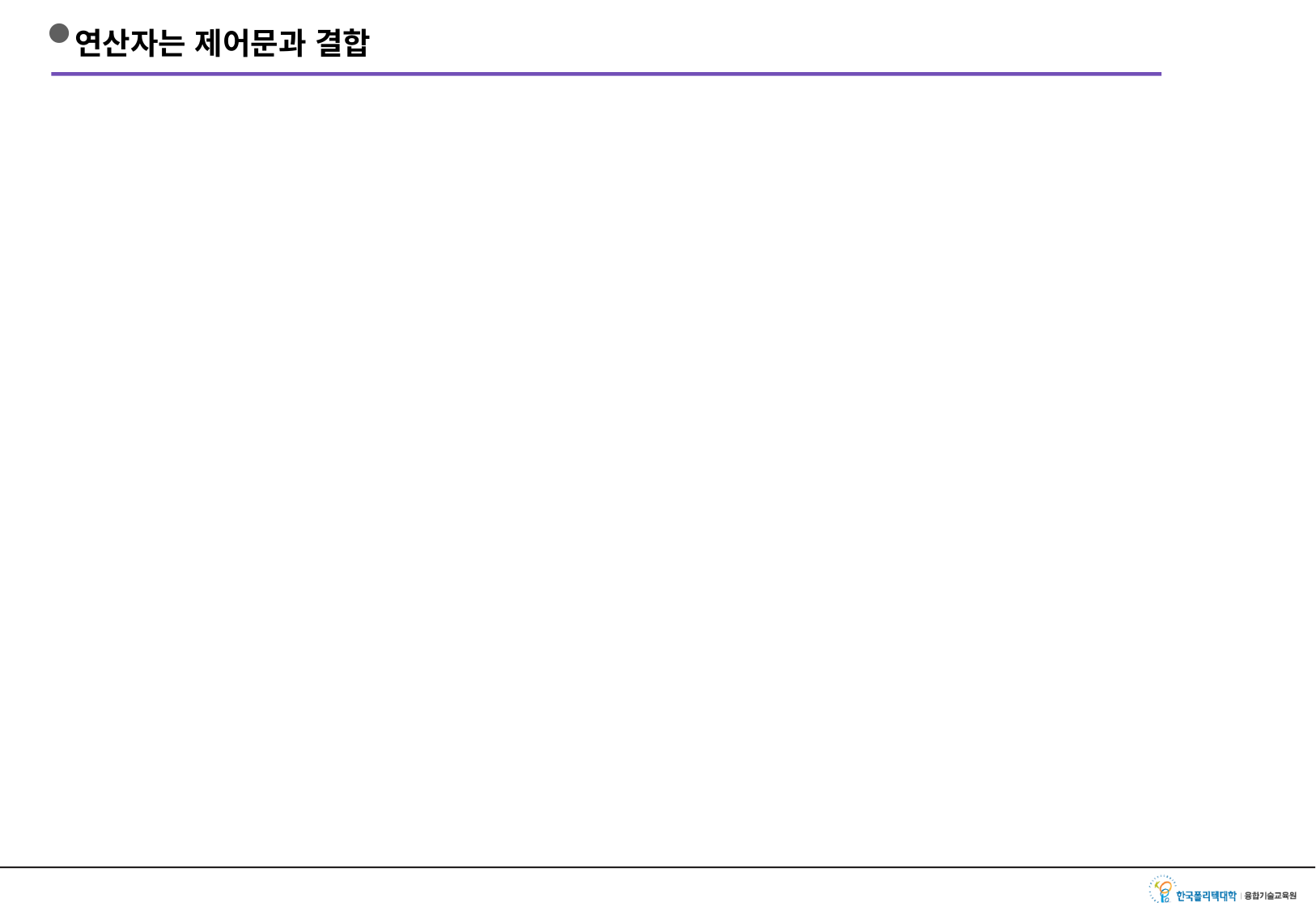

# 연산자는 제어문과 결합
연산자 자체로는 별다른 의미를 갖지 못한다.

연산자의 결과를 제어문과 같이 결합해서 사용